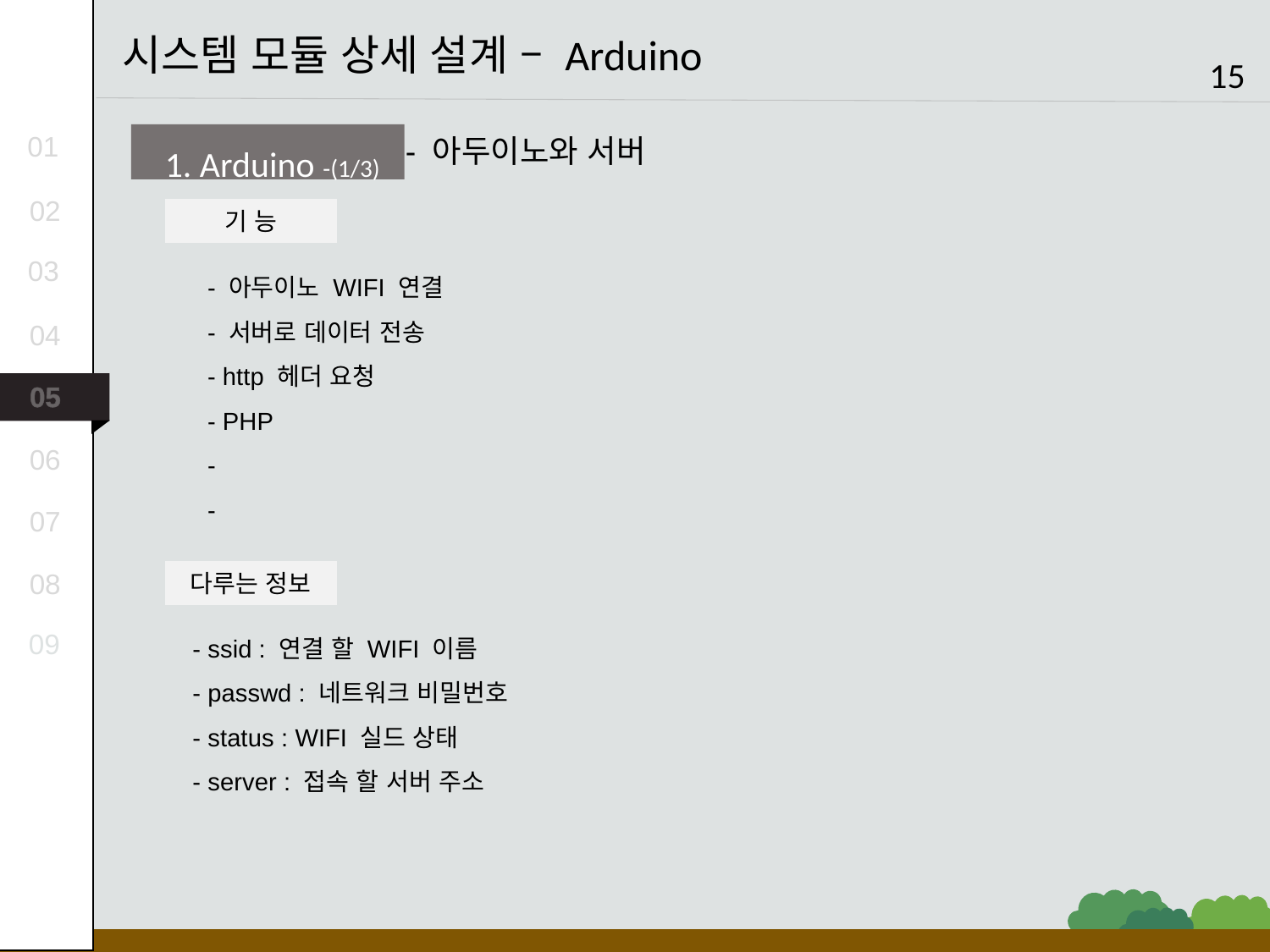

시스템 모듈 상세 설계 – Arduino
15
1. Arduino -(1/3)
01

- 아두이노와 서버
02
기 능
- 아두이노 WIFI 연결
- 서버로 데이터 전송
- http 헤더 요청
- PHP
-
-
다루는 정보
- ssid : 연결 할 WIFI 이름
- passwd : 네트워크 비밀번호
- status : WIFI 실드 상태
- server : 접속 할 서버 주소
03

04
05

06
07
08
09